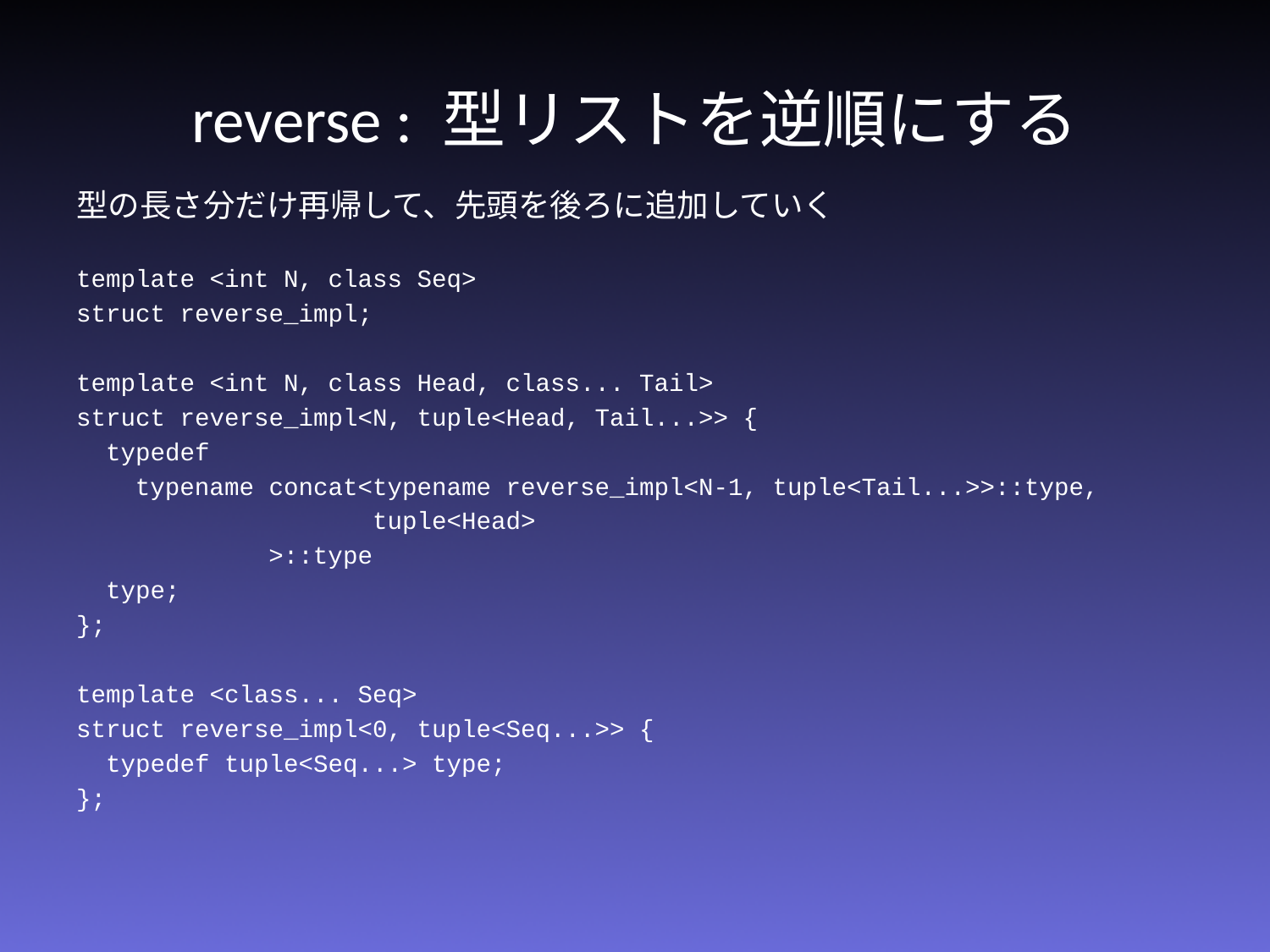

# reverse : 型リストを逆順にする
型の長さ分だけ再帰して、先頭を後ろに追加していく

template <int N, class Seq>
struct reverse_impl;

template <int N, class Head, class... Tail>
struct reverse_impl<N, tuple<Head, Tail...>> {
  typedef
    typename concat<typename reverse_impl<N-1, tuple<Tail...>>::type,
                    tuple<Head>
             >::type
  type;
};

template <class... Seq>
struct reverse_impl<0, tuple<Seq...>> {
  typedef tuple<Seq...> type;
};